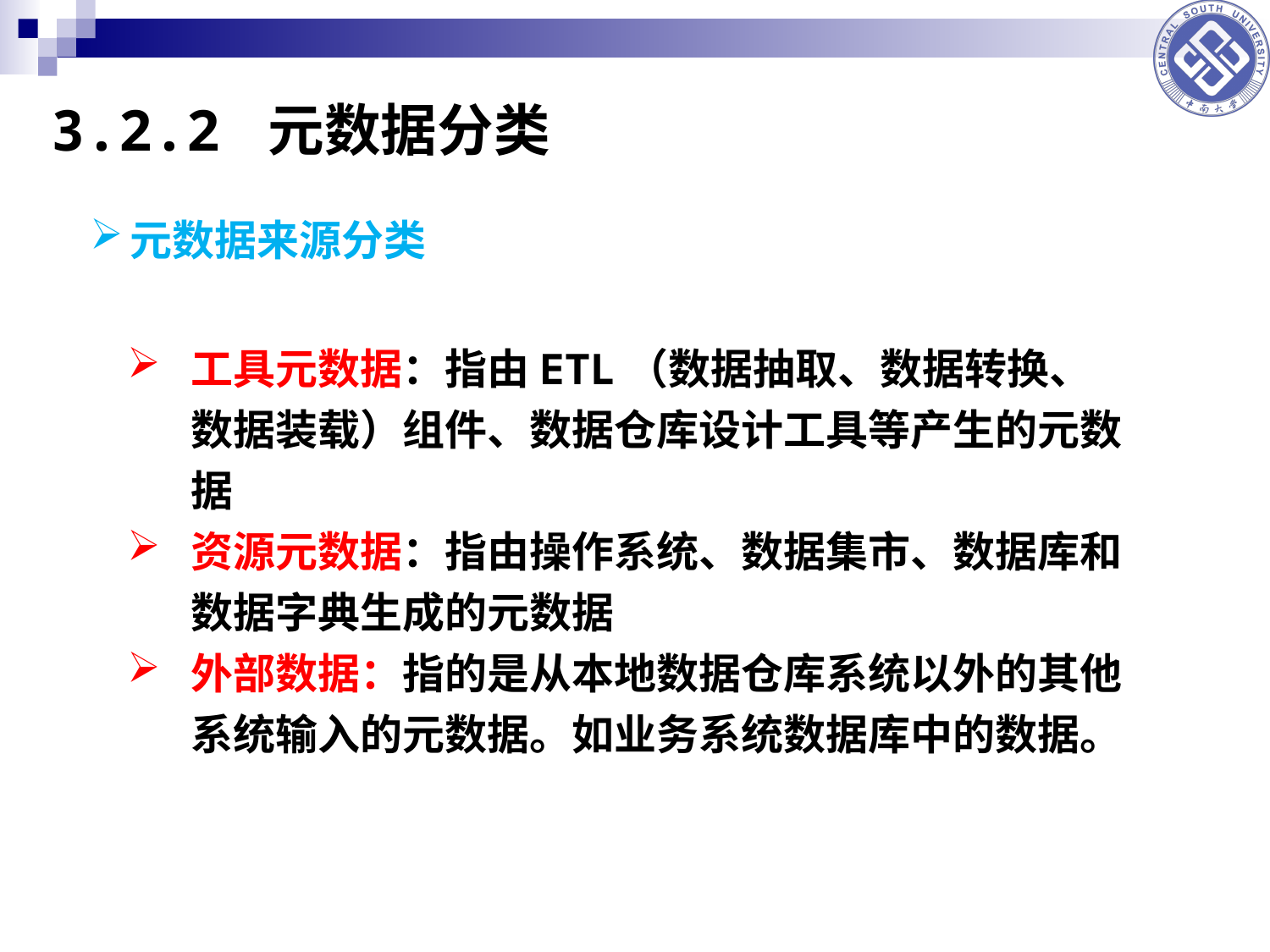

3.2.2 元数据分类
元数据来源分类
工具元数据：指由ETL（数据抽取、数据转换、数据装载）组件、数据仓库设计工具等产生的元数据
资源元数据：指由操作系统、数据集市、数据库和数据字典生成的元数据
外部数据：指的是从本地数据仓库系统以外的其他系统输入的元数据。如业务系统数据库中的数据。